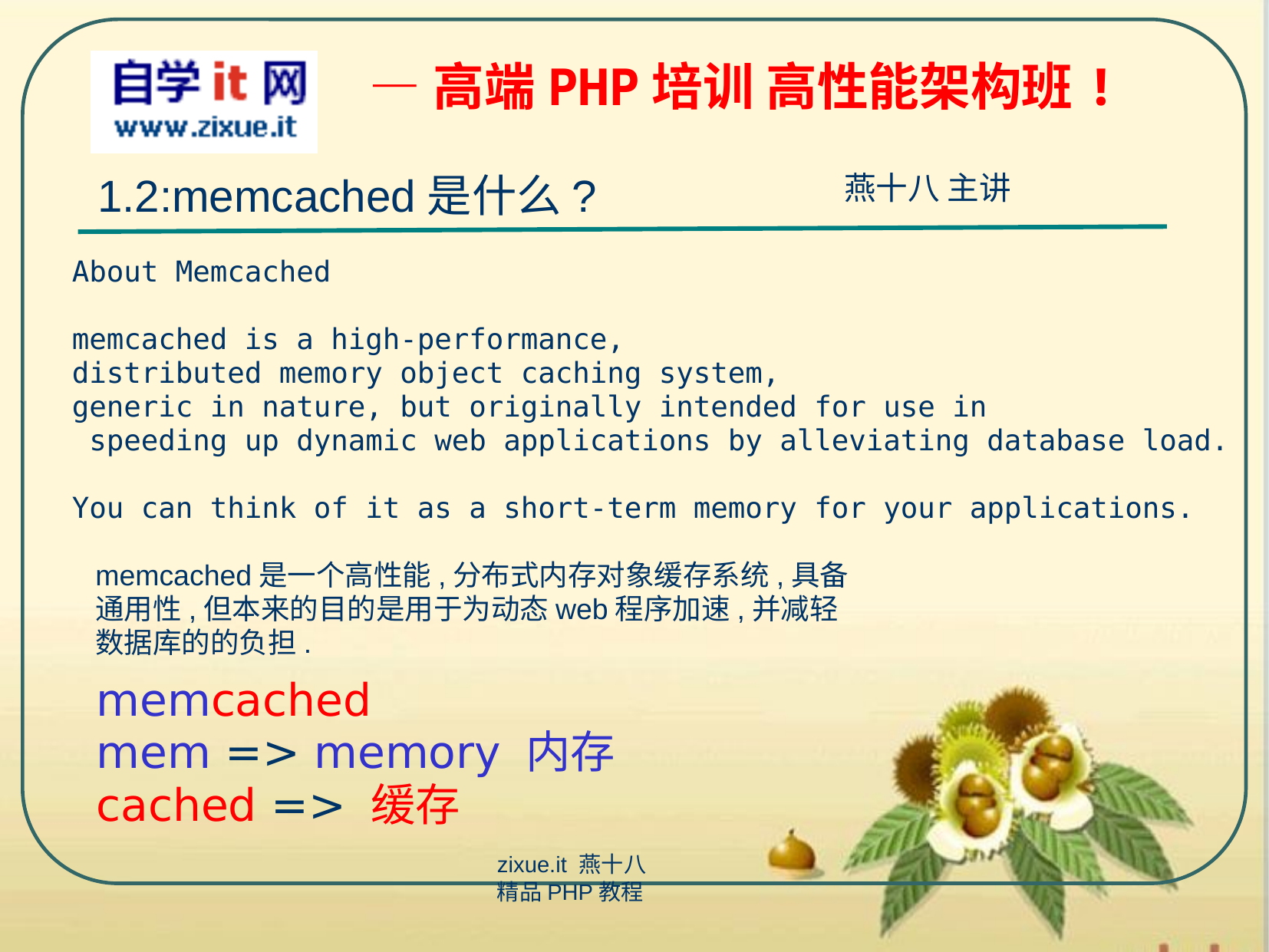

1.2:memcached是什么?
About Memcached

memcached is a high-performance,
distributed memory object caching system,
generic in nature, but originally intended for use in
 speeding up dynamic web applications by alleviating database load.

You can think of it as a short-term memory for your applications.
memcached是一个高性能,分布式内存对象缓存系统,具备通用性,但本来的目的是用于为动态web程序加速,并减轻数据库的的负担.

memcached
mem => memory 内存
cached => 缓存
zixue.it 燕十八
精品PHP教程